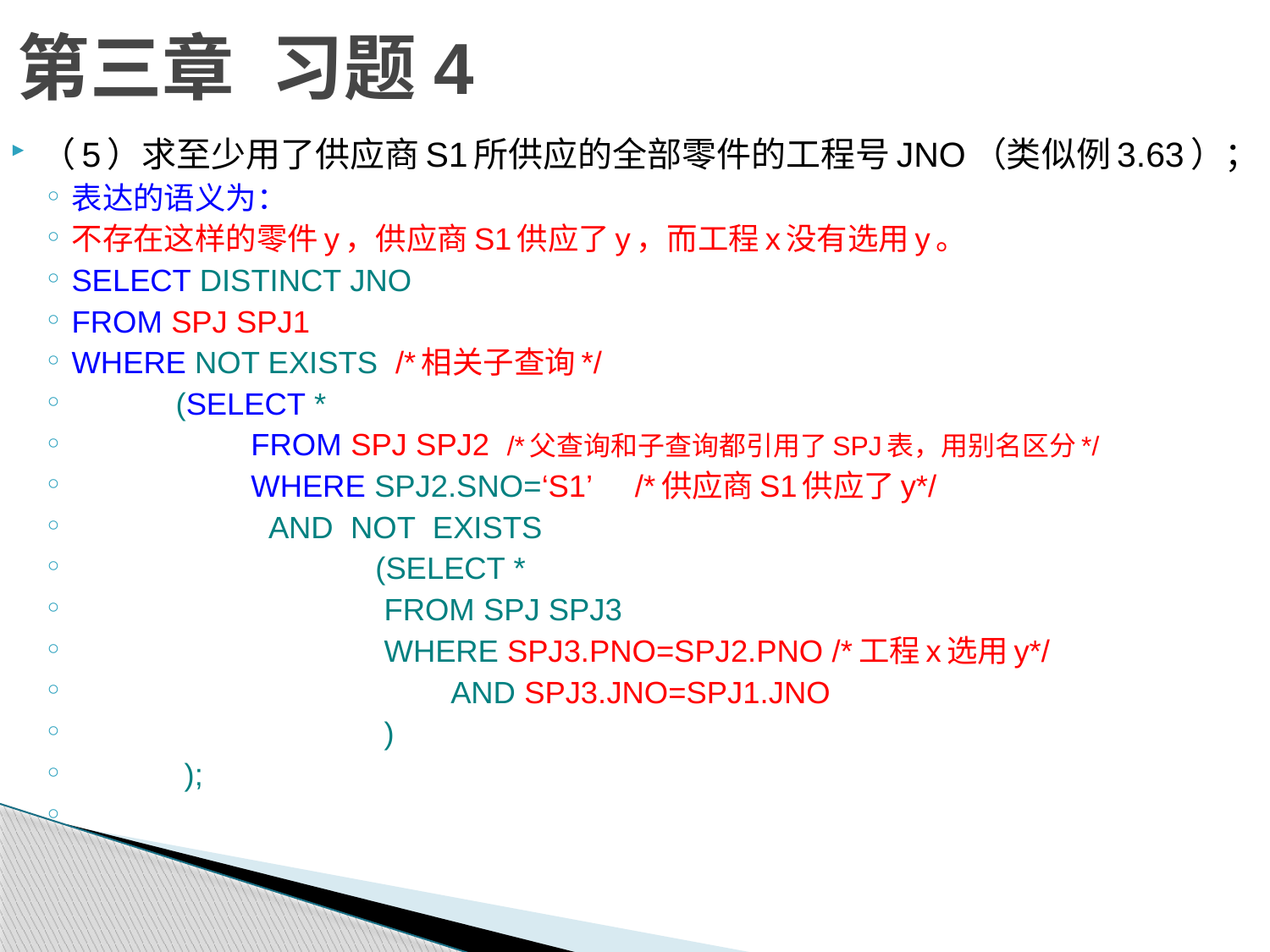

# 第三章	习题4
（5）求至少用了供应商S1所供应的全部零件的工程号JNO（类似例3.63）；
表达的语义为：
不存在这样的零件y，供应商S1供应了y，而工程x没有选用y。
SELECT DISTINCT JNO
FROM SPJ SPJ1
WHERE NOT EXISTS  /*相关子查询*/
            (SELECT *
	          FROM SPJ SPJ2  /*父查询和子查询都引用了SPJ表，用别名区分*/
	          WHERE SPJ2.SNO=‘S1’     /*供应商S1供应了y*/
		            AND  NOT  EXISTS
                                   (SELECT *
                                    FROM SPJ SPJ3
                                    WHERE SPJ3.PNO=SPJ2.PNO /*工程x选用y*/
		                                 AND SPJ3.JNO=SPJ1.JNO
                                    )
             );